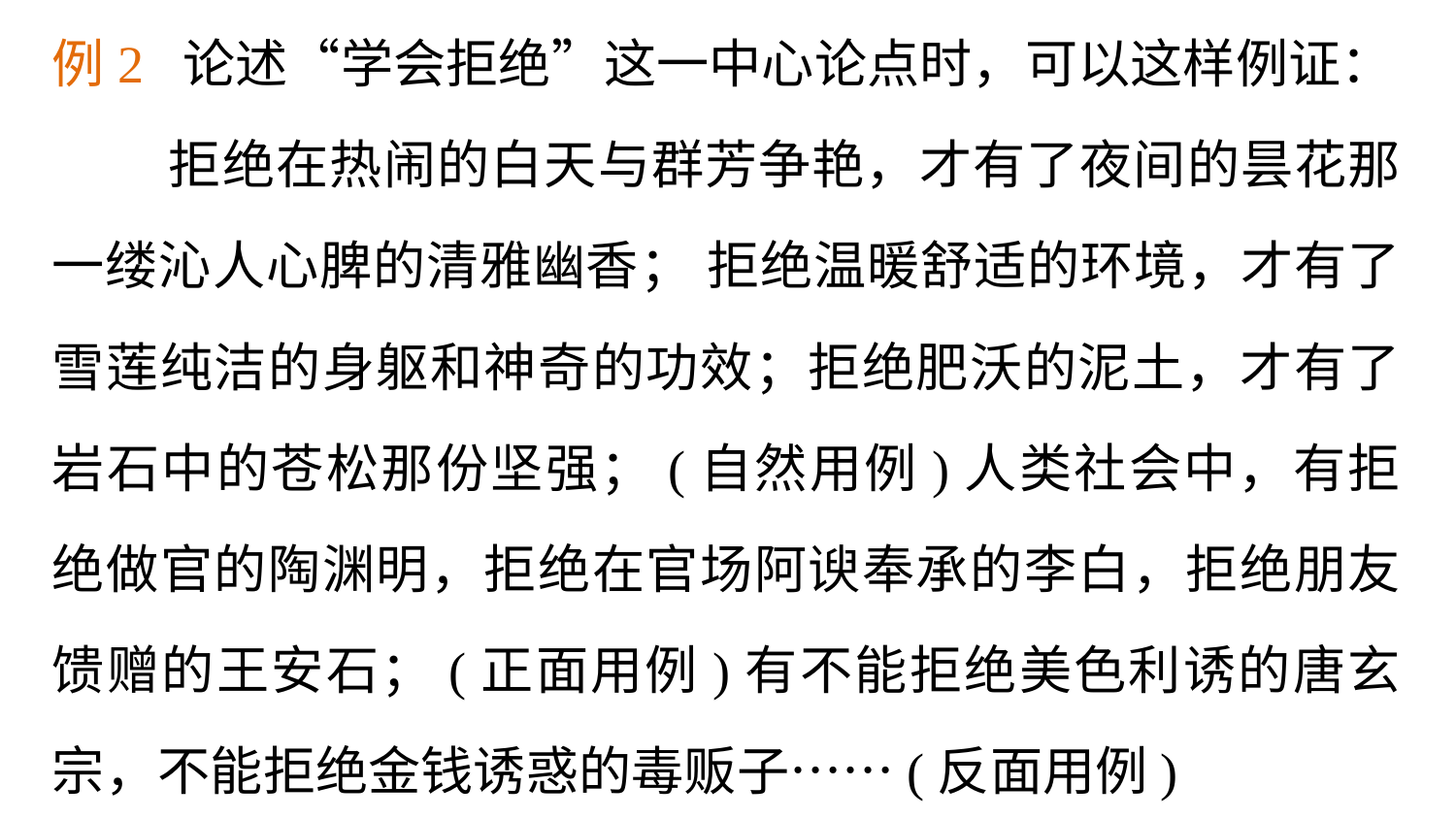

例2  论述“学会拒绝”这一中心论点时，可以这样例证：
        拒绝在热闹的白天与群芳争艳，才有了夜间的昙花那一缕沁人心脾的清雅幽香； 拒绝温暖舒适的环境，才有了雪莲纯洁的身躯和神奇的功效；拒绝肥沃的泥土，才有了岩石中的苍松那份坚强；(自然用例)人类社会中，有拒绝做官的陶渊明，拒绝在官场阿谀奉承的李白，拒绝朋友馈赠的王安石；(正面用例)有不能拒绝美色利诱的唐玄宗，不能拒绝金钱诱惑的毒贩子……(反面用例)